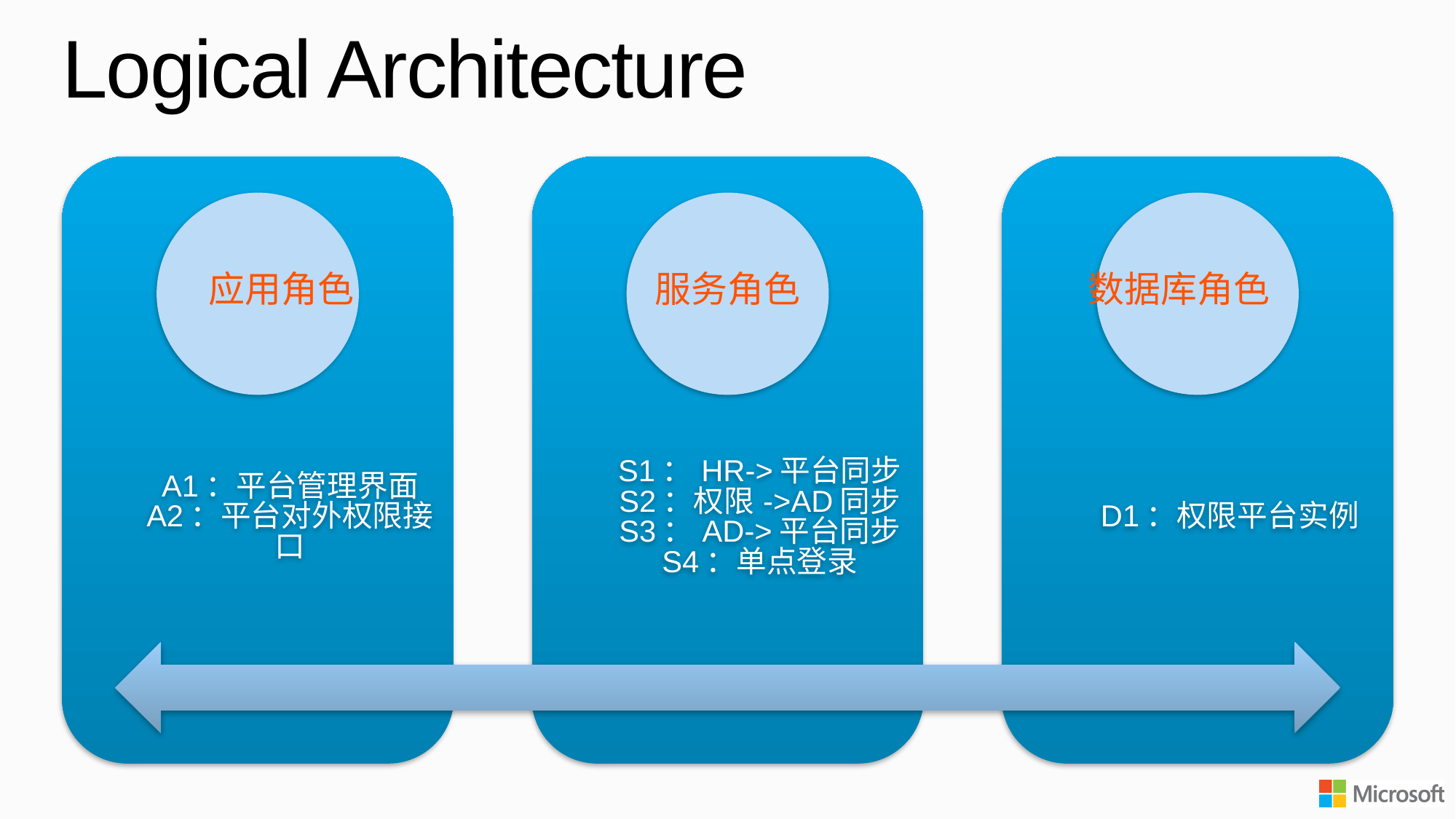

# Logical Architecture
A1：平台管理界面
A2：平台对外权限接口
S1：HR->平台同步
S2：权限->AD同步
S3：AD->平台同步
S4：单点登录
D1：权限平台实例
应用角色
服务角色
数据库角色